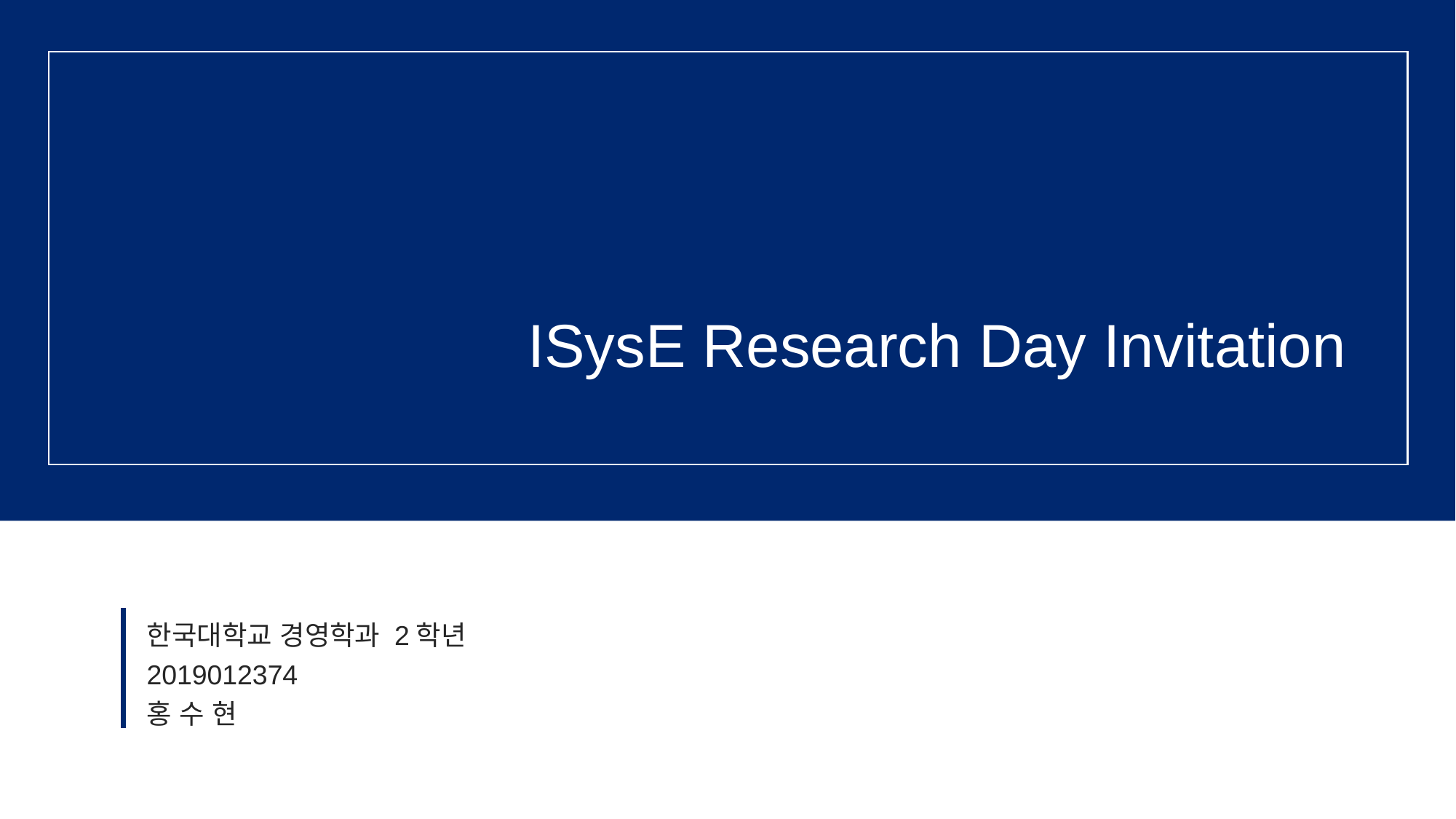

COLOR

FONT COLOR

작은 글자: KoPubWorld돋움체 Light 14pt
본문: KoPubWorld돋움체 Medium 18pt
제목: KoPubWorld돋움체 Bold 24pt
제목: KoPubWorld돋움체 Bold 32pt
ISysE Research Day Invitation
한국대학교 경영학과 2학년
2019012374
홍 수 현